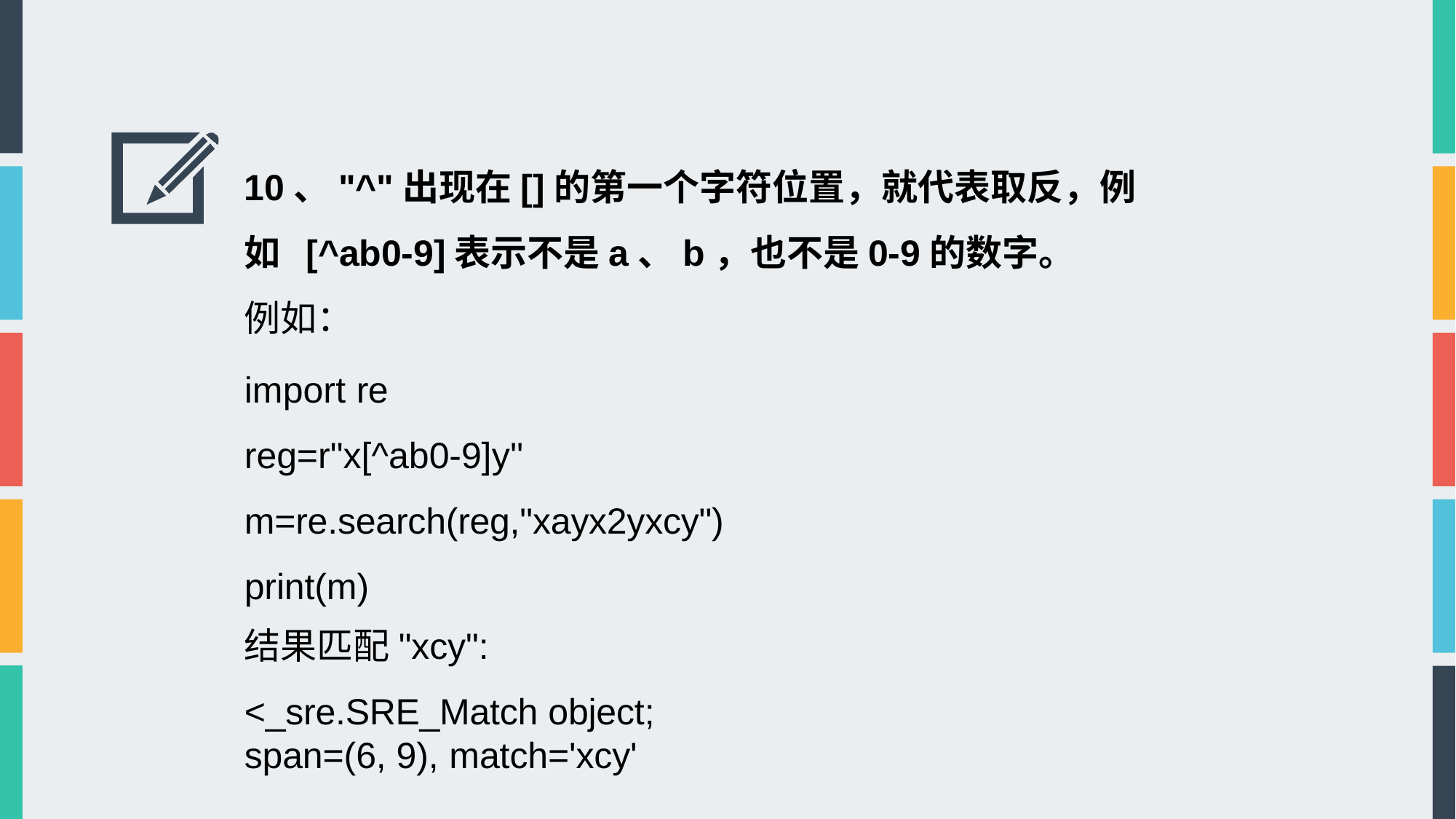

10、"^"出现在[]的第一个字符位置，就代表取反，例如  [^ab0-9]表示不是a、b，也不是0-9的数字。
例如：
import re  reg=r"x[^ab0-9]y"
m=re.search(reg,"xayx2yxcy")  print(m)
结果匹配"xcy":
<_sre.SRE_Match object; span=(6, 9), match='xcy'